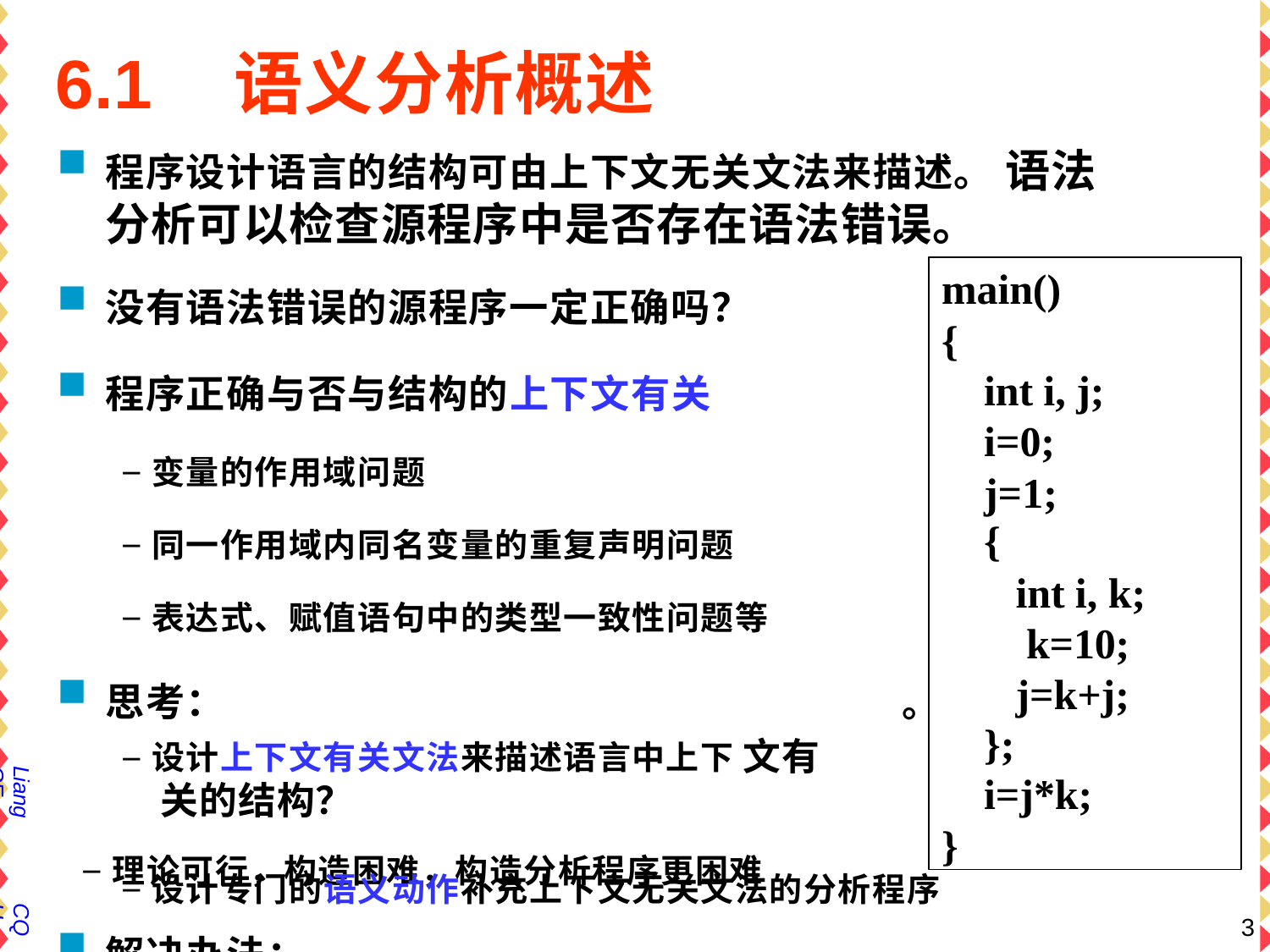

# 6.1	语义分析概述
程序设计语言的结构可由上下文无关文法来描述。 语法分析可以检查源程序中是否存在语法错误。
没有语法错误的源程序一定正确吗？
程序正确与否与结构的上下文有关
–变量的作用域问题
–同一作用域内同名变量的重复声明问题
–表达式、赋值语句中的类型一致性问题等
思考：
–设计上下文有关文法来描述语言中上下 文有关的结构？
–理论可行，构造困难，构造分析程序更困难
解决办法：
–利用语法制导翻译技术实现语义分析

main()
{
int i, j;  i=0;	j=1;
{
int i, k;  k=10;
j=k+j;
};
i=j*k;
}
。
Liang GE
–设计专门的语义动作补充上下文无关文法的分析程序
CQU
3